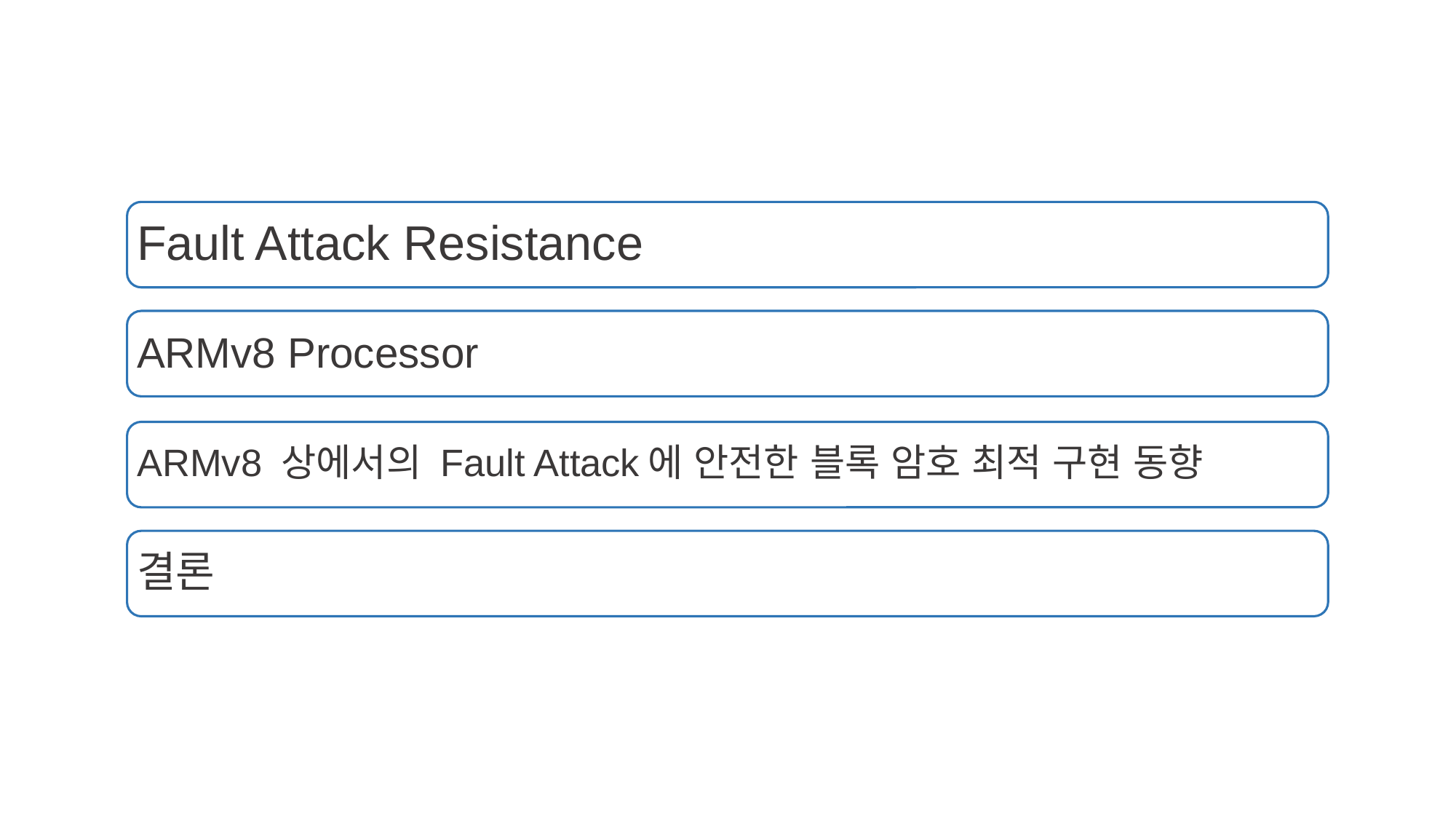

Fault Attack Resistance
ARMv8 Processor
ARMv8 상에서의 Fault Attack에 안전한 블록 암호 최적 구현 동향
결론